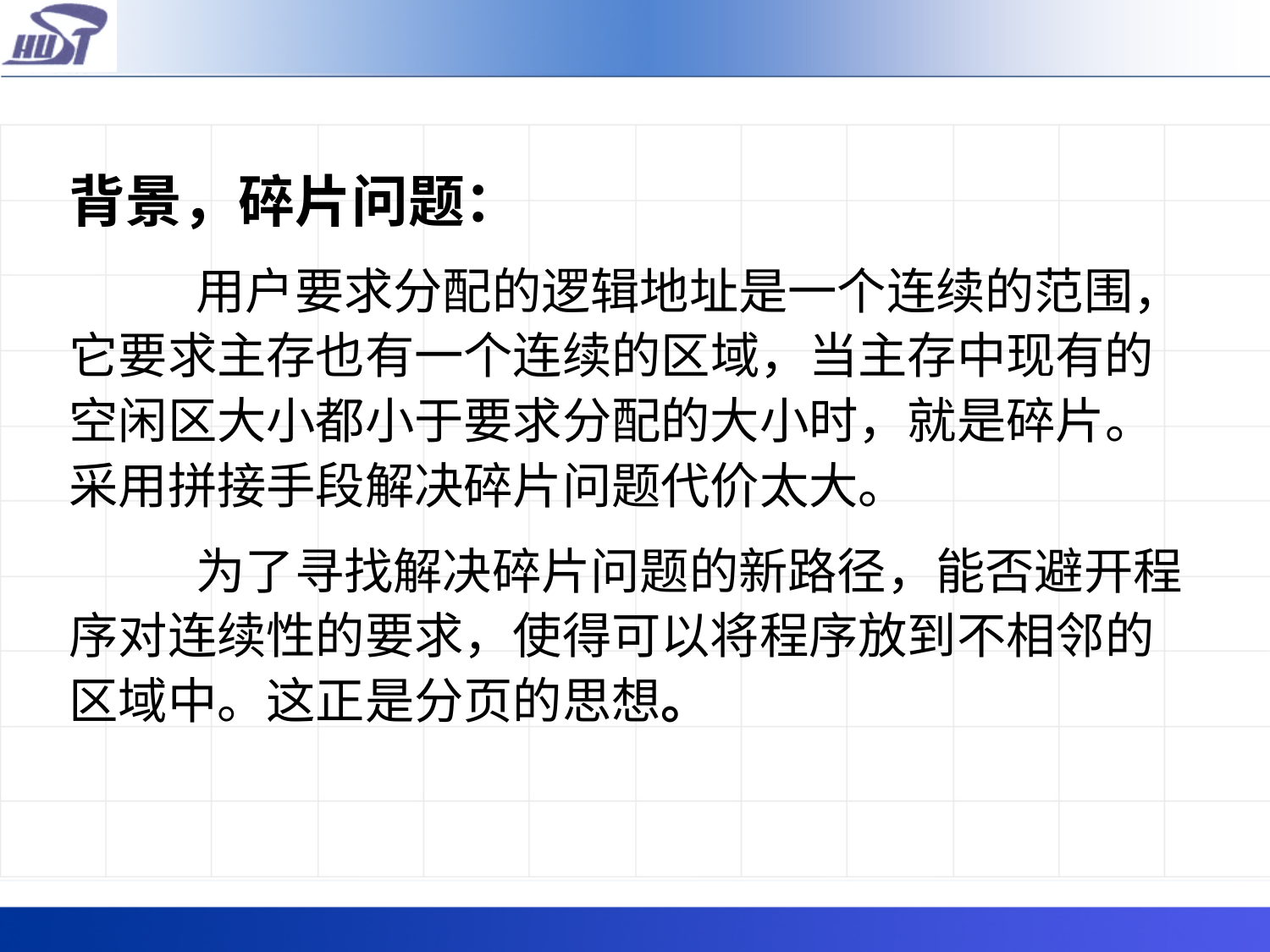

背景，碎片问题：
	用户要求分配的逻辑地址是一个连续的范围，它要求主存也有一个连续的区域，当主存中现有的空闲区大小都小于要求分配的大小时，就是碎片。采用拼接手段解决碎片问题代价太大。
	为了寻找解决碎片问题的新路径，能否避开程序对连续性的要求，使得可以将程序放到不相邻的区域中。这正是分页的思想。